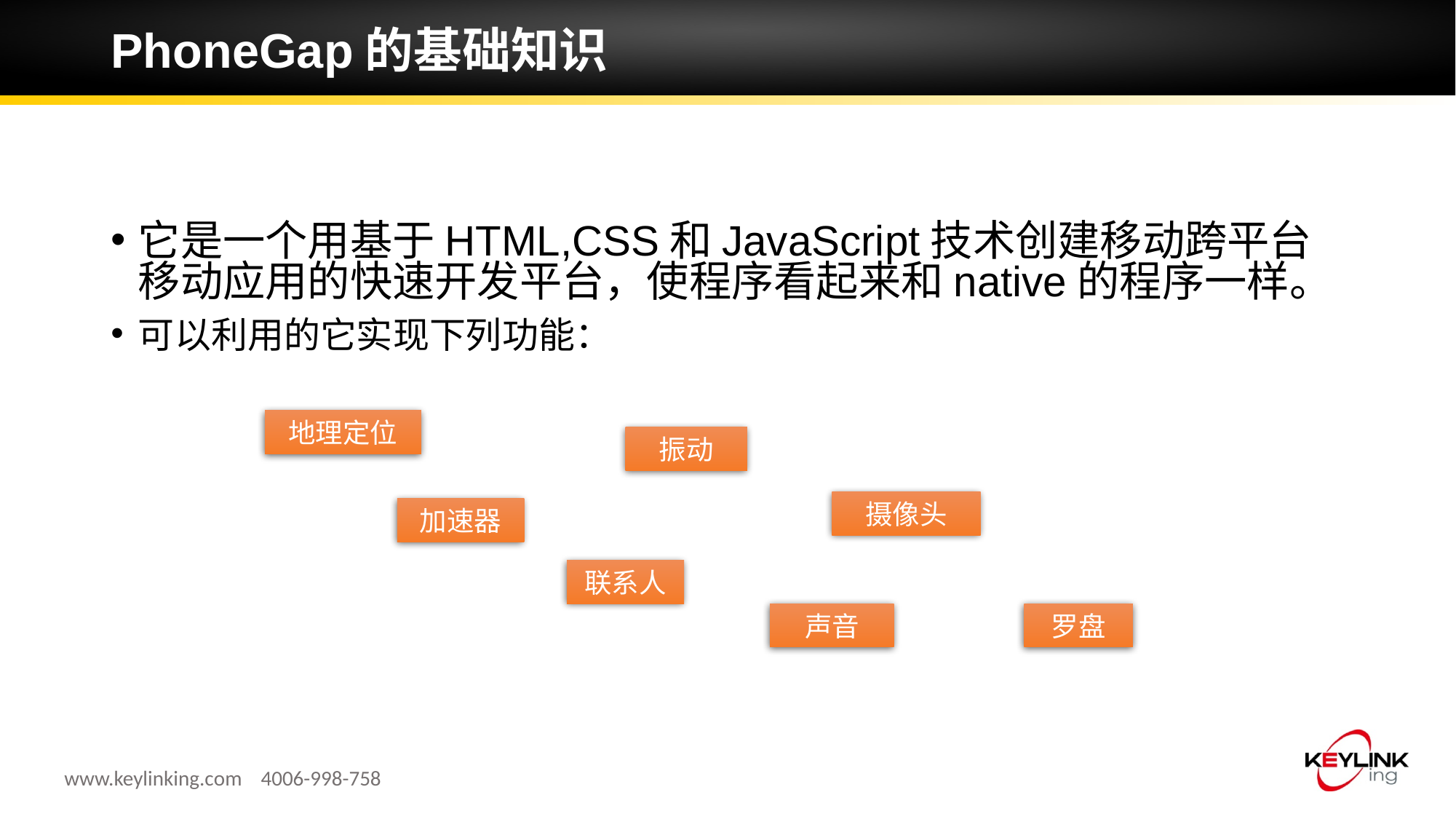

# PhoneGap的基础知识
它是一个用基于HTML,CSS和JavaScript技术创建移动跨平台移动应用的快速开发平台，使程序看起来和native的程序一样。
可以利用的它实现下列功能：

地理定位
振动
摄像头
加速器
联系人
声音
罗盘